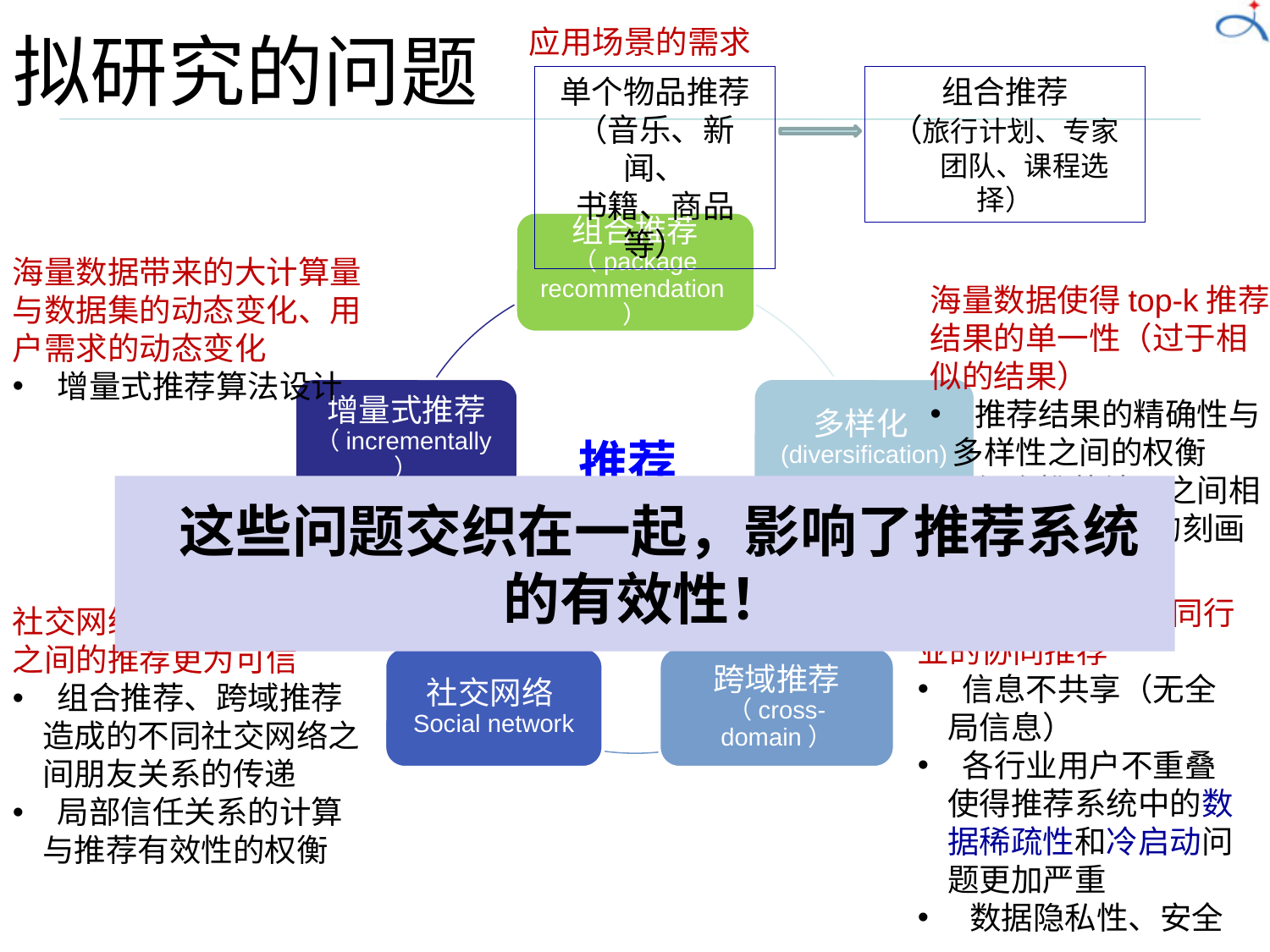

# 拟研究的问题
应用场景的需求
单个物品推荐
（音乐、新闻、
书籍、商品等）
组合推荐
（旅行计划、专家
     团队、课程选择）

组合推荐（package recommendation）
多样化(diversification)
跨域推荐（cross-domain）
社交网络Social network
增量式推荐（incrementally）
海量数据带来的大计算量与数据集的动态变化、用户需求的动态变化
 增量式推荐算法设计
海量数据使得top-k推荐结果的单一性（过于相似的结果）
 推荐结果的精确性与
  多样性之间的权衡
 组合推荐结果之间相似性和差异性的刻画
推荐
系统
  这些问题交织在一起，影响了推荐系统的有效性！
组合推荐场景：不同行业的协同推荐
 信息不共享（无全局信息）
 各行业用户不重叠使得推荐系统中的数据稀疏性和冷启动问题更加严重
  数据隐私性、安全
社交网络的发展使得朋友之间的推荐更为可信
 组合推荐、跨域推荐造成的不同社交网络之间朋友关系的传递
 局部信任关系的计算与推荐有效性的权衡